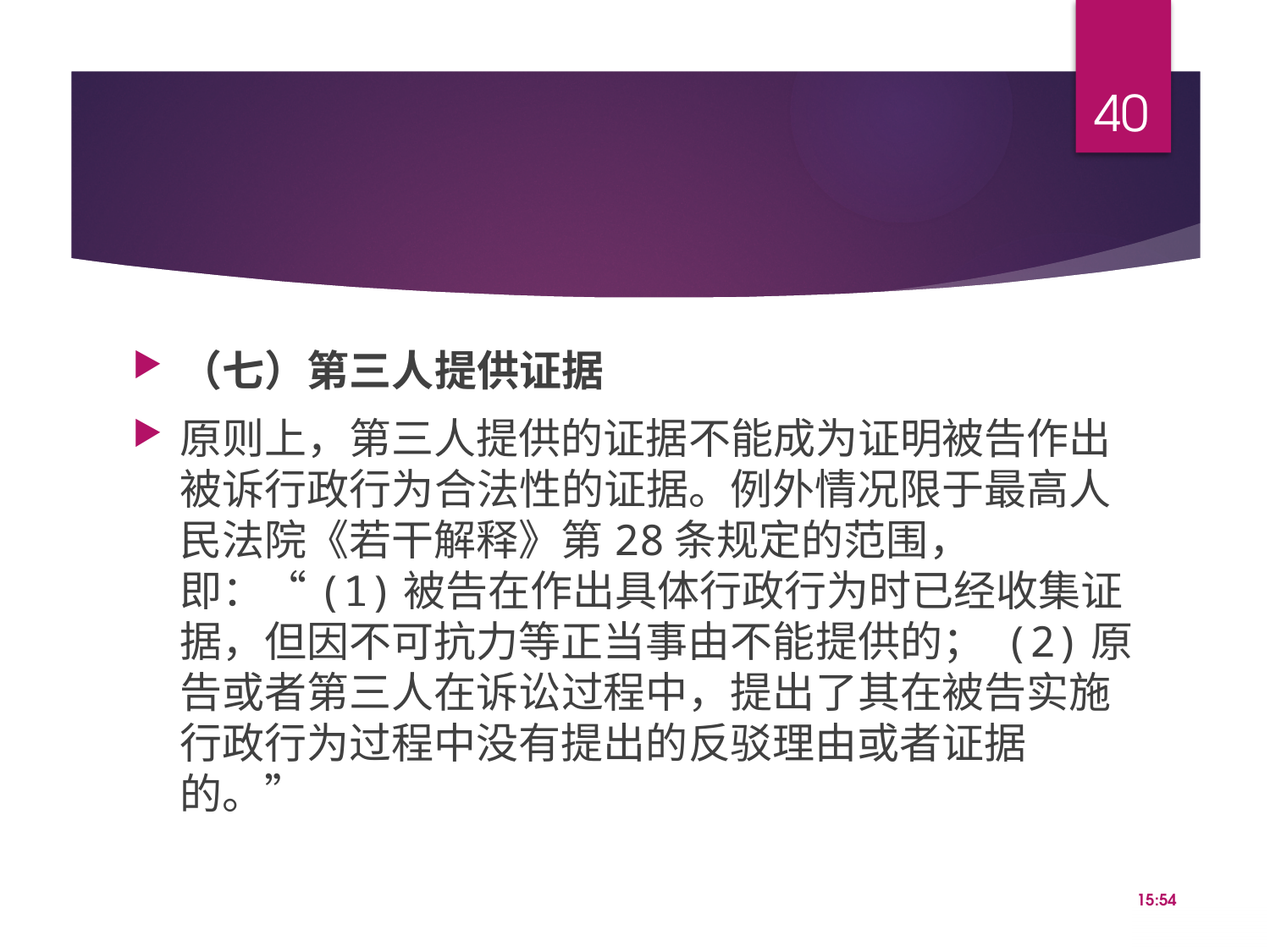

40
#
（七）第三人提供证据
原则上，第三人提供的证据不能成为证明被告作出被诉行政行为合法性的证据。例外情况限于最高人民法院《若干解释》第28条规定的范围，即：“(1)被告在作出具体行政行为时已经收集证据，但因不可抗力等正当事由不能提供的； (2)原告或者第三人在诉讼过程中，提出了其在被告实施行政行为过程中没有提出的反驳理由或者证据的。”
15:54